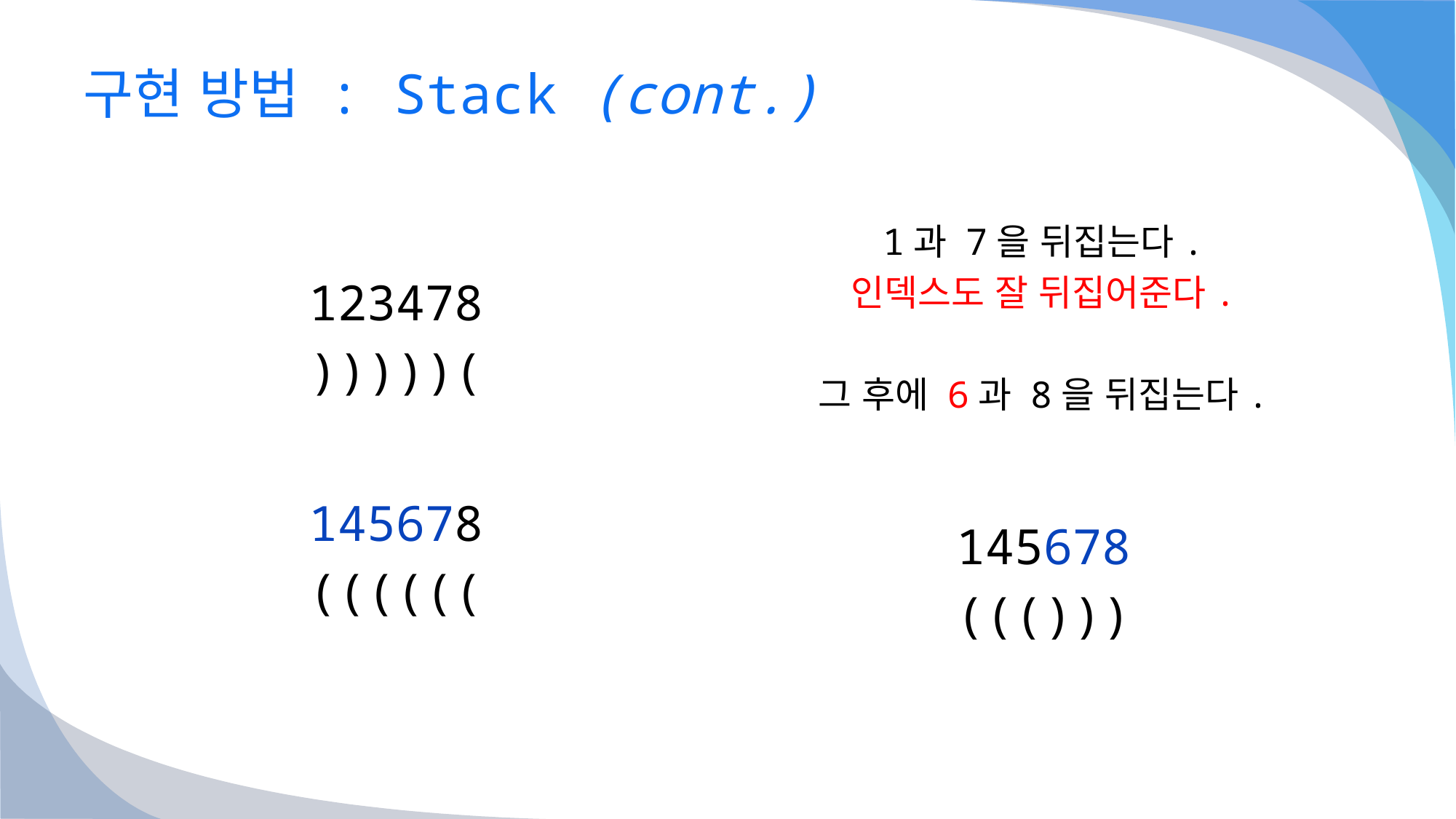

# 구현 방법 : Stack (cont.)

123478
)))))(

145678
((((((

1과 7을 뒤집는다.
인덱스도 잘 뒤집어준다.

그 후에 6과 8을 뒤집는다.

145678
((()))